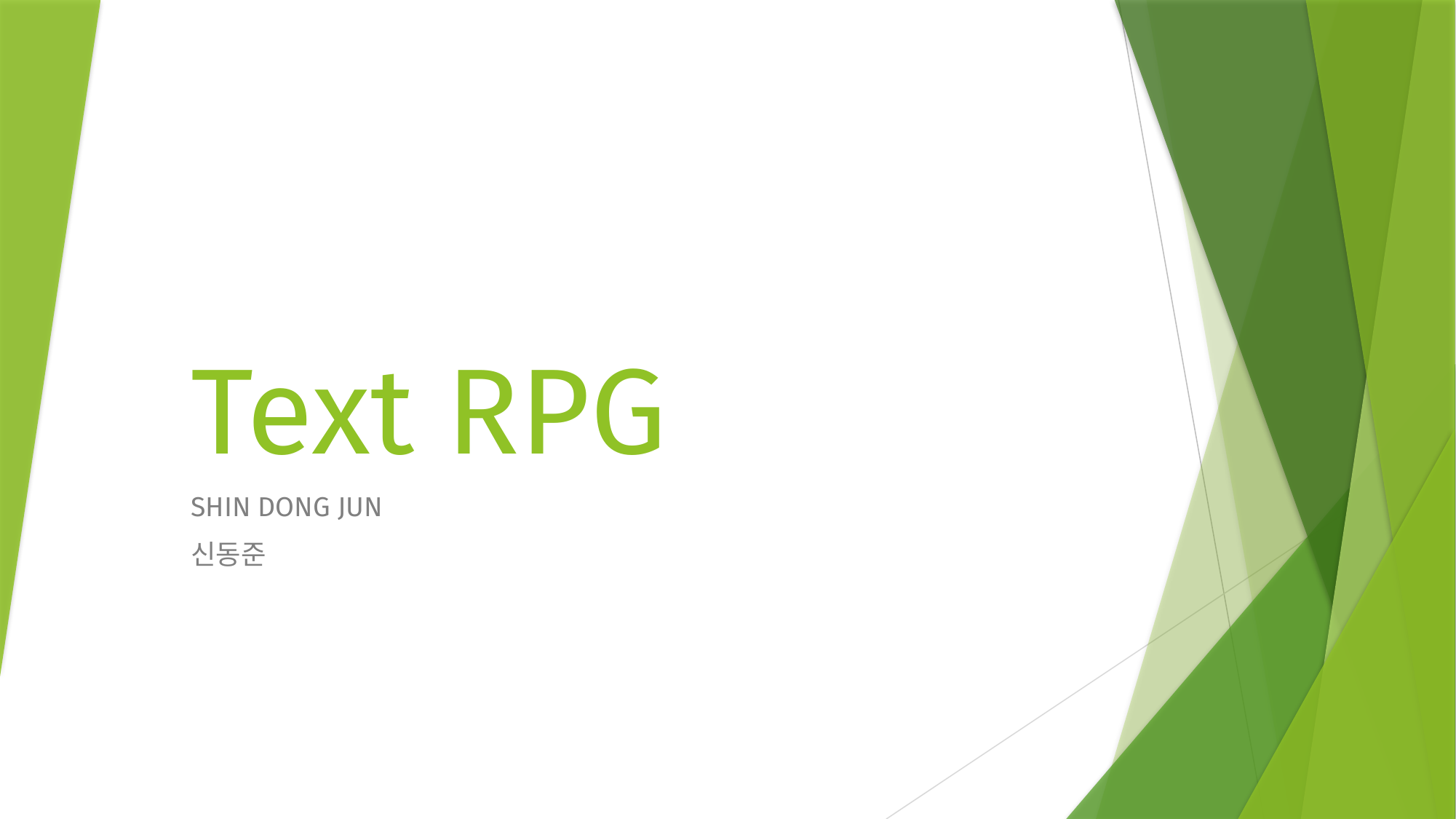

# Text RPG
SHIN DONG JUN
신동준